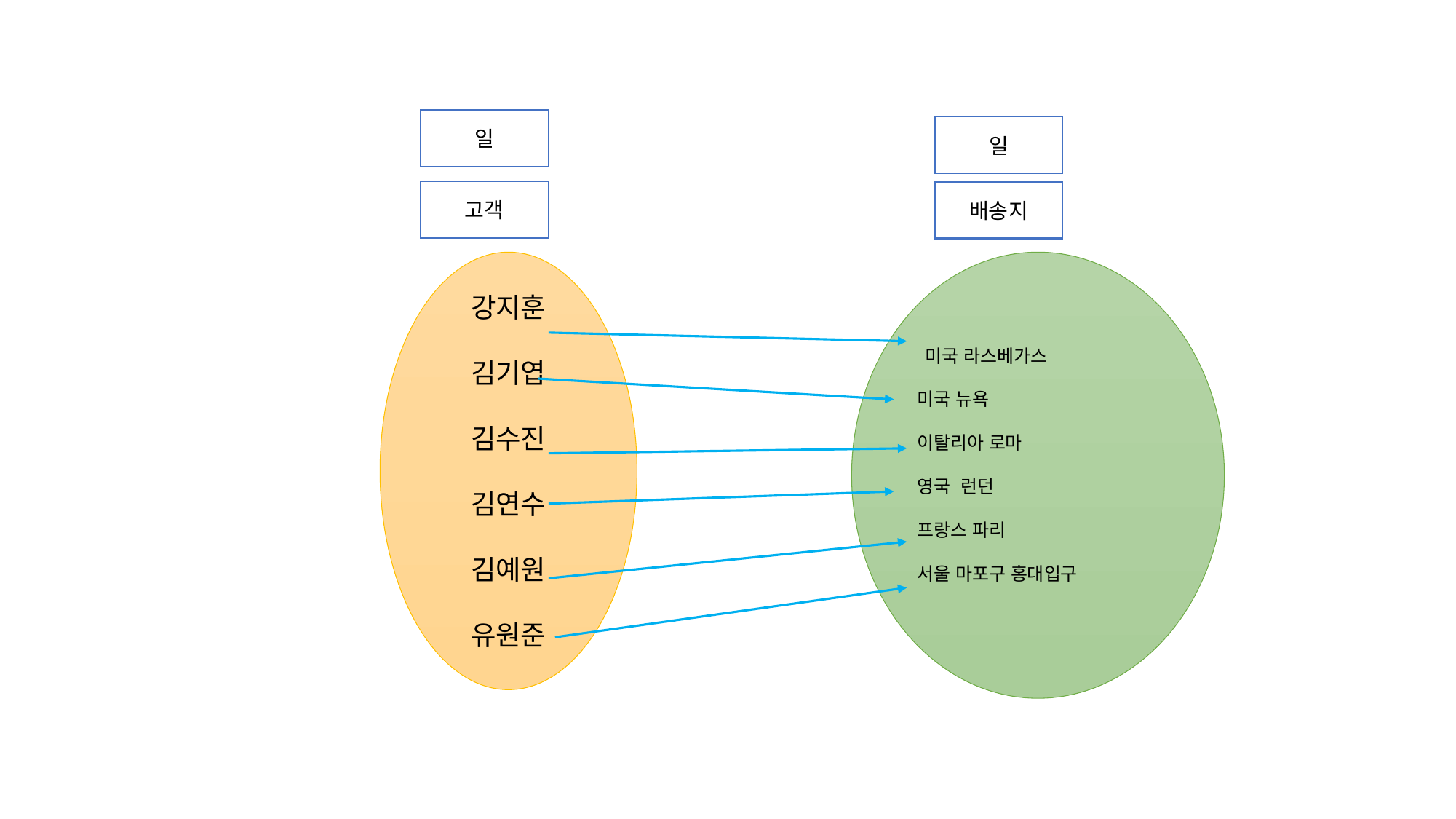

일
일
고객
배송지
강지훈

김기엽

김수진

김연수

김예원

유원준
 미국 라스베가스

미국 뉴욕

이탈리아 로마

영국  런던

프랑스 파리

서울 마포구 홍대입구